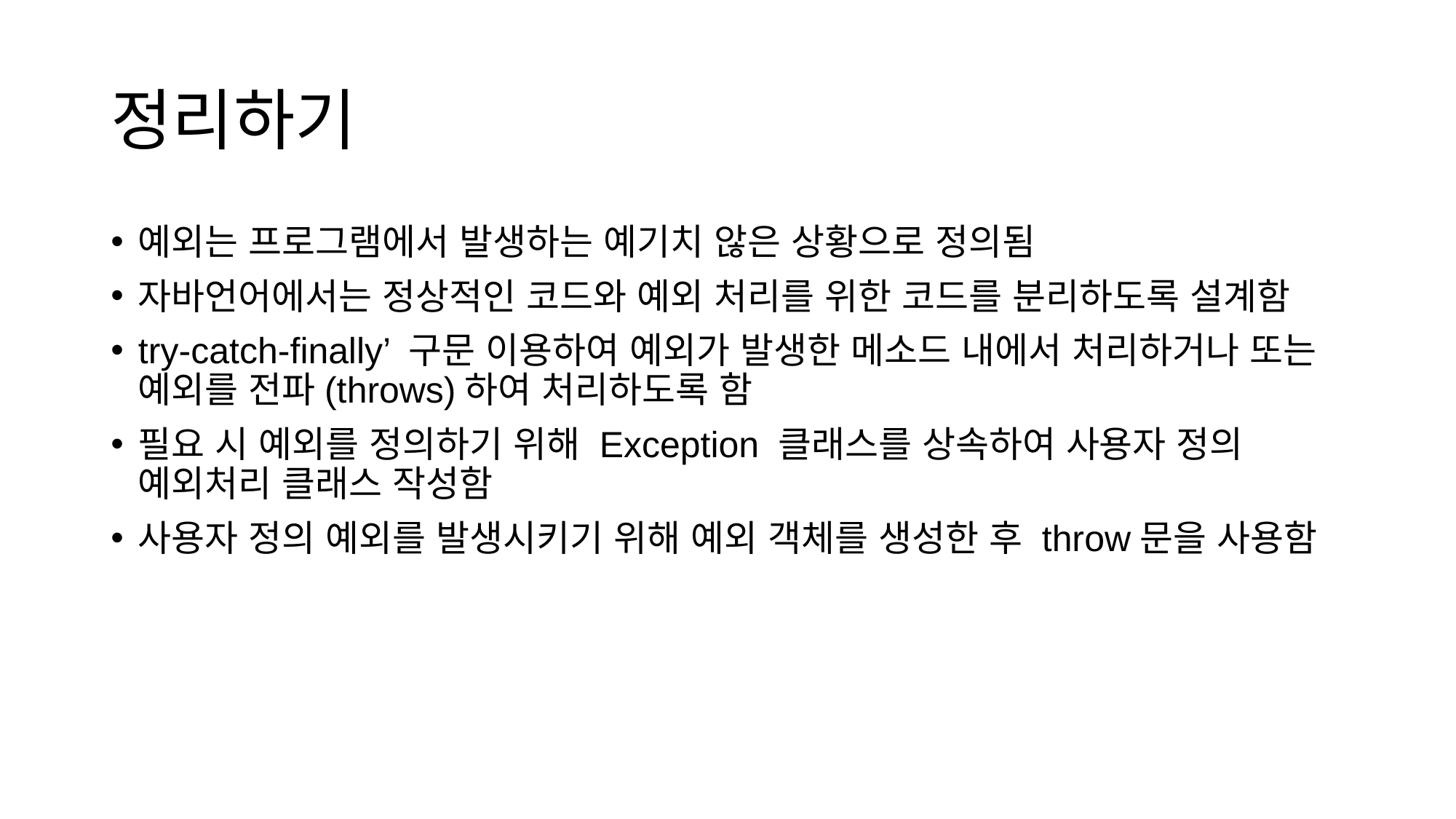

# 정리하기
예외는 프로그램에서 발생하는 예기치 않은 상황으로 정의됨
자바언어에서는 정상적인 코드와 예외 처리를 위한 코드를 분리하도록 설계함
try-catch-finally’ 구문 이용하여 예외가 발생한 메소드 내에서 처리하거나 또는 예외를 전파(throws)하여 처리하도록 함
필요 시 예외를 정의하기 위해 Exception 클래스를 상속하여 사용자 정의 예외처리 클래스 작성함
사용자 정의 예외를 발생시키기 위해 예외 객체를 생성한 후 throw문을 사용함